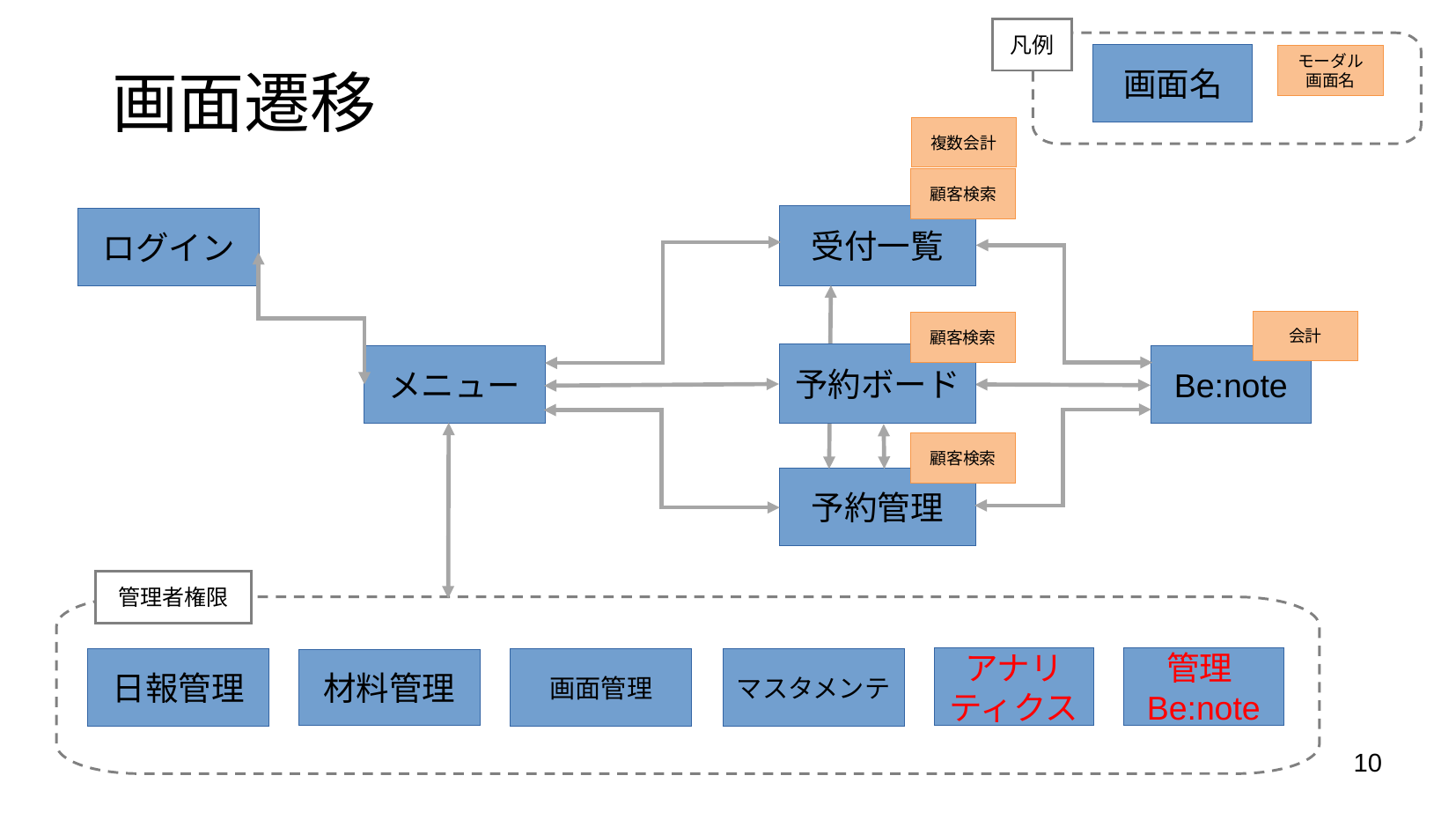

凡例
# 画面遷移

画面名
モーダル画面名
複数会計
顧客検索
受付一覧
ログイン
会計
顧客検索
予約ボード
メニュー
Be:note
顧客検索
予約管理
管理者権限

アナリティクス
管理Be:note
日報管理
画面管理
マスタメンテ
材料管理
10